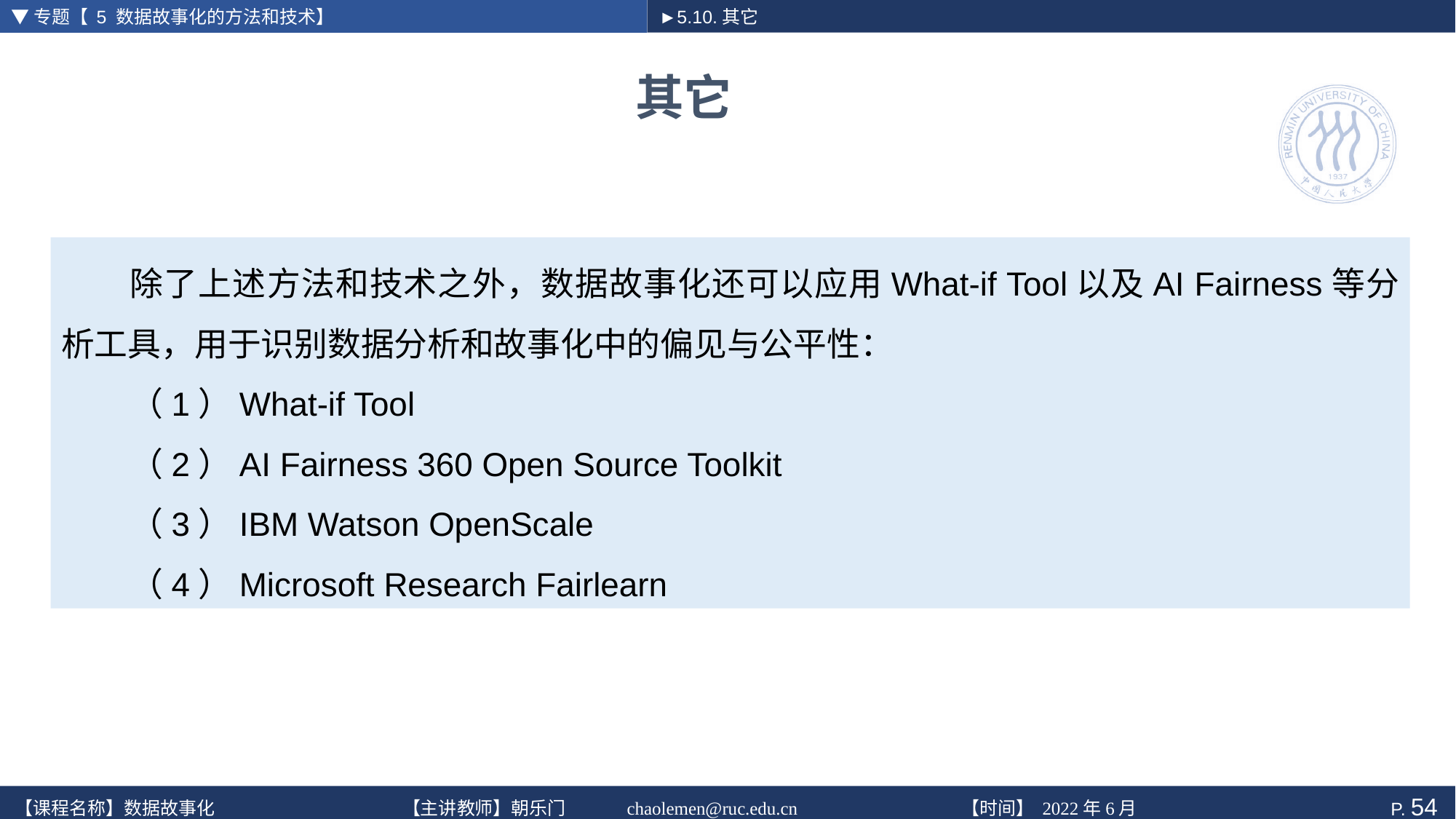

▼专题【 5 数据故事化的方法和技术】
►5.10.其它
# 其它
除了上述方法和技术之外，数据故事化还可以应用What-if Tool以及AI Fairness等分析工具，用于识别数据分析和故事化中的偏见与公平性：
（1）What-if Tool
（2）AI Fairness 360 Open Source Toolkit
（3）IBM Watson OpenScale
（4）Microsoft Research Fairlearn